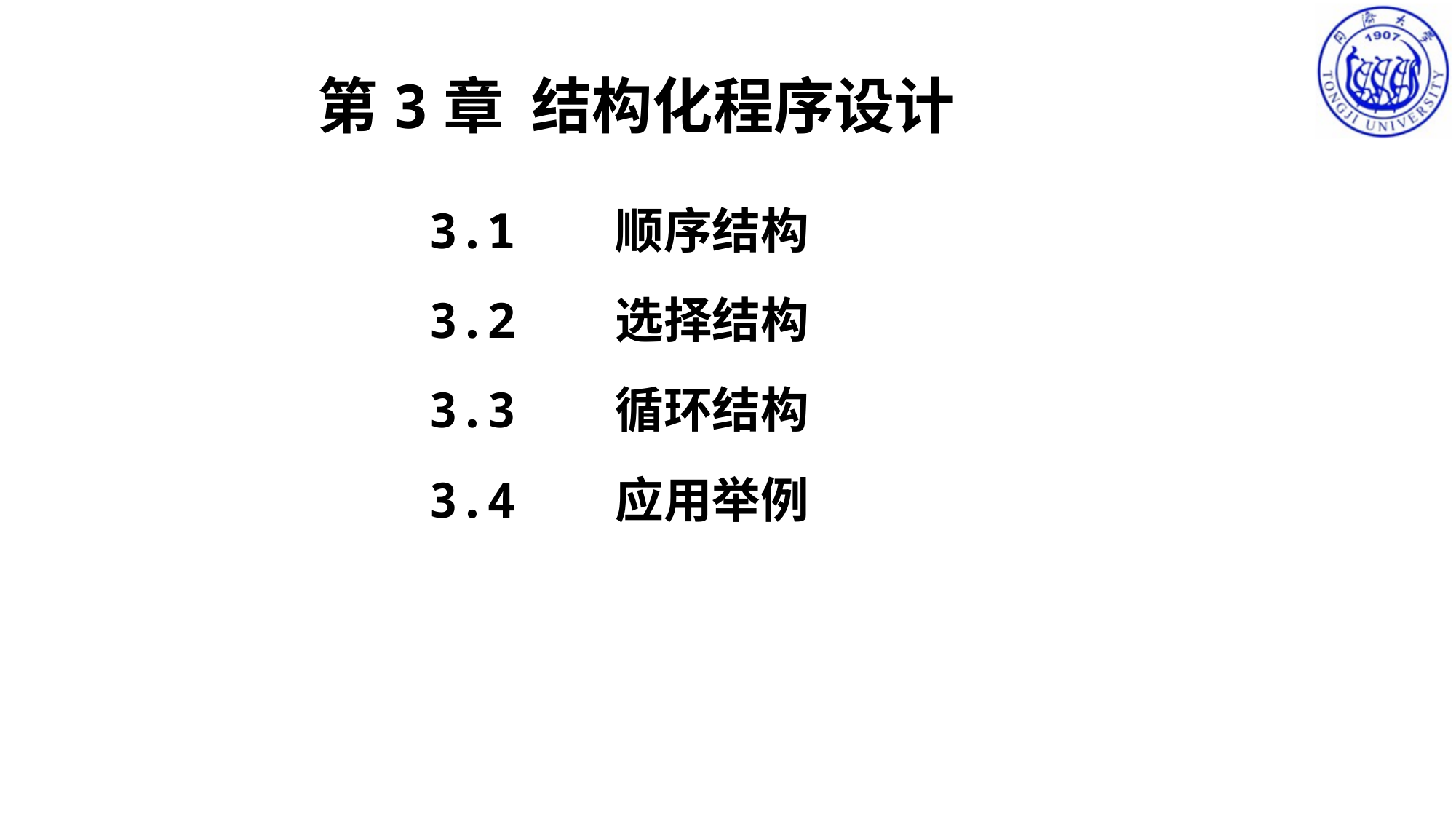

# 第3章  结构化程序设计
3.1   顺序结构
3.2   选择结构
3.3   循环结构
3.4   应用举例